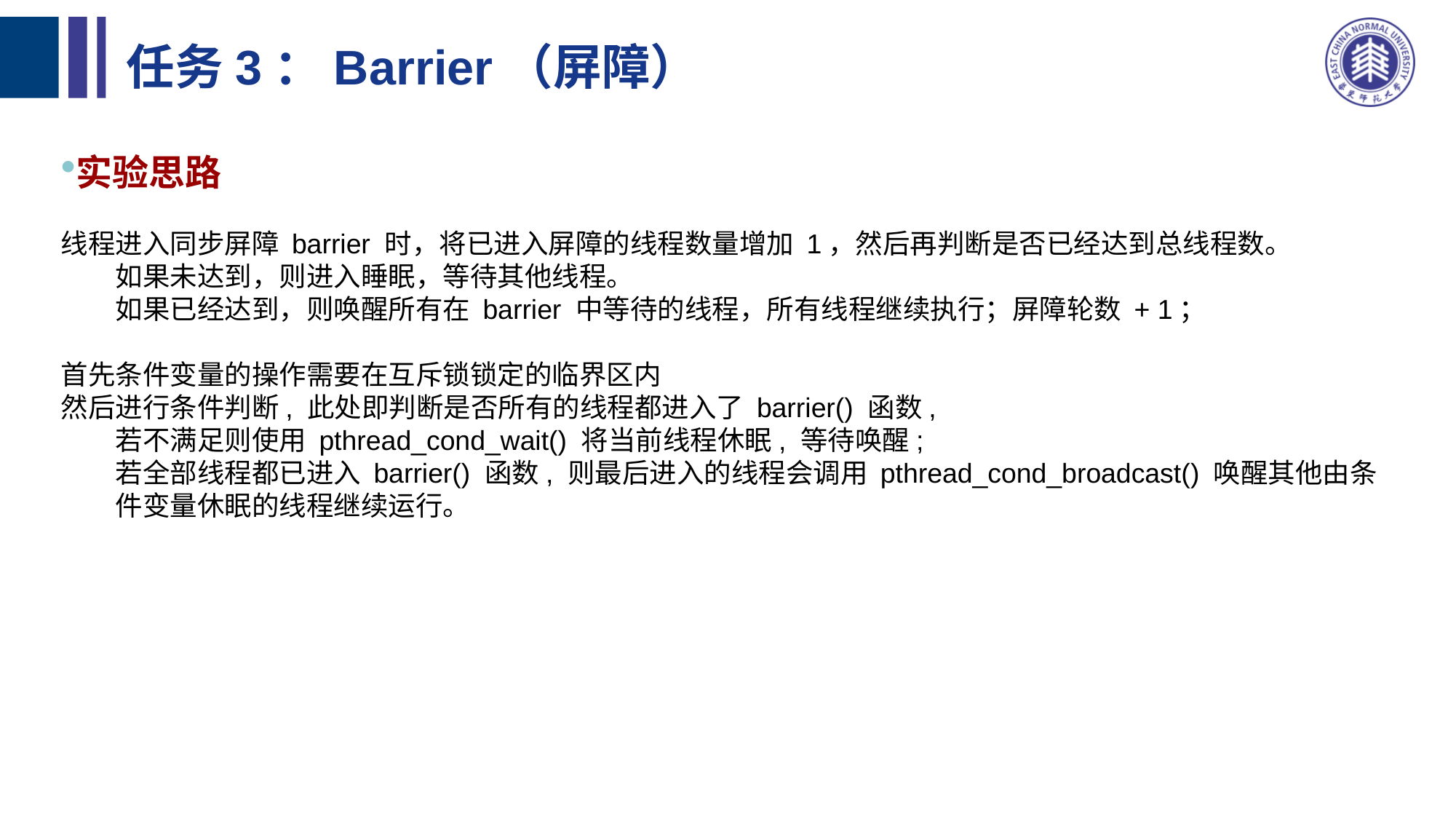

# 任务3：Barrier（屏障）
实验思路

线程进入同步屏障 barrier 时，将已进入屏障的线程数量增加 1，然后再判断是否已经达到总线程数。
如果未达到，则进入睡眠，等待其他线程。
如果已经达到，则唤醒所有在 barrier 中等待的线程，所有线程继续执行；屏障轮数 + 1；

首先条件变量的操作需要在互斥锁锁定的临界区内
然后进行条件判断, 此处即判断是否所有的线程都进入了 barrier() 函数,
若不满足则使用 pthread_cond_wait() 将当前线程休眠, 等待唤醒;
若全部线程都已进入 barrier() 函数, 则最后进入的线程会调用 pthread_cond_broadcast() 唤醒其他由条件变量休眠的线程继续运行。